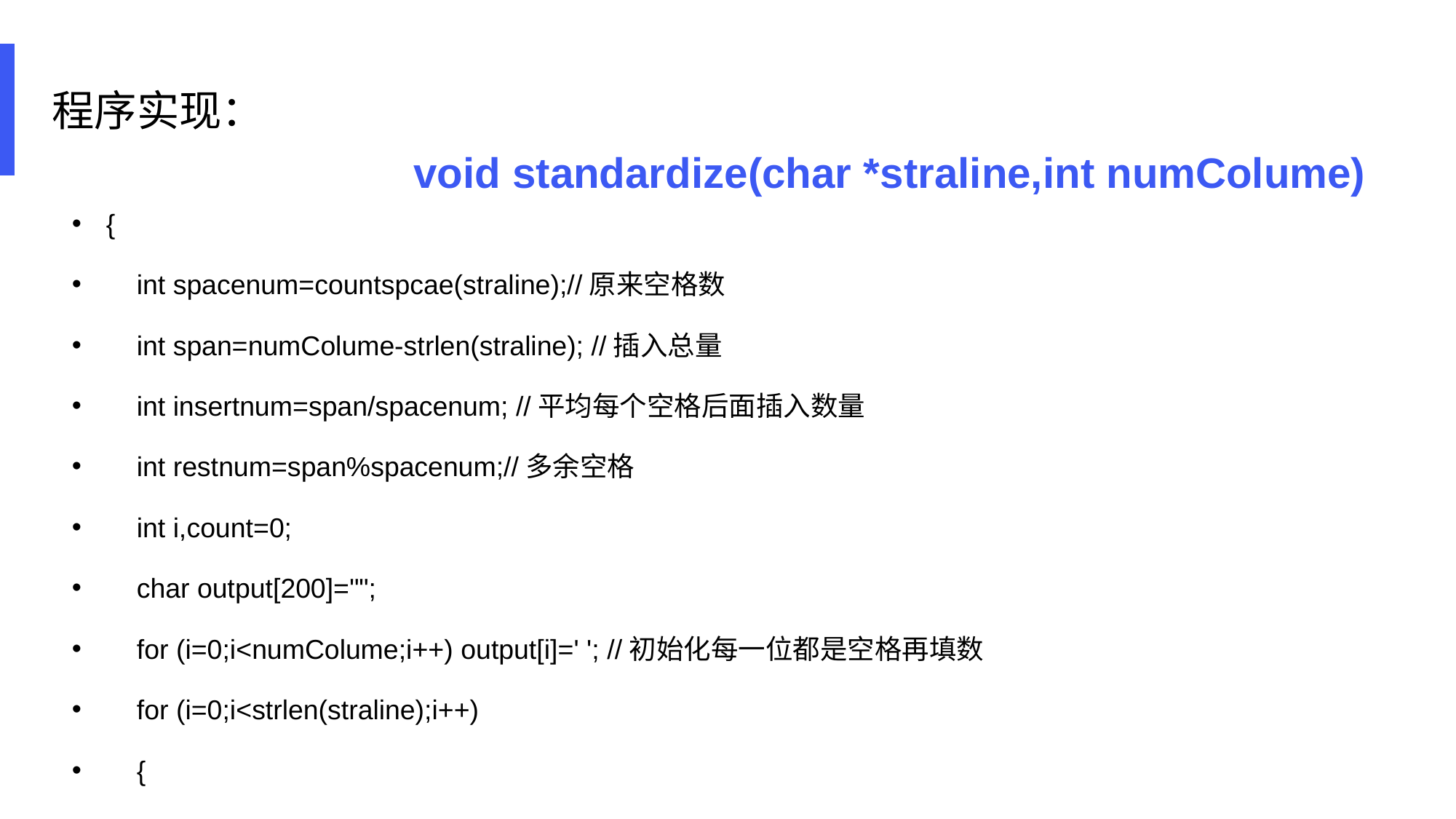

程序实现：
void standardize(char *straline,int numColume)
{
    int spacenum=countspcae(straline);//原来空格数
    int span=numColume-strlen(straline); //插入总量
    int insertnum=span/spacenum; //平均每个空格后面插入数量
    int restnum=span%spacenum;//多余空格
    int i,count=0;
    char output[200]="";
    for (i=0;i<numColume;i++) output[i]=' '; //初始化每一位都是空格再填数
    for (i=0;i<strlen(straline);i++)
    {